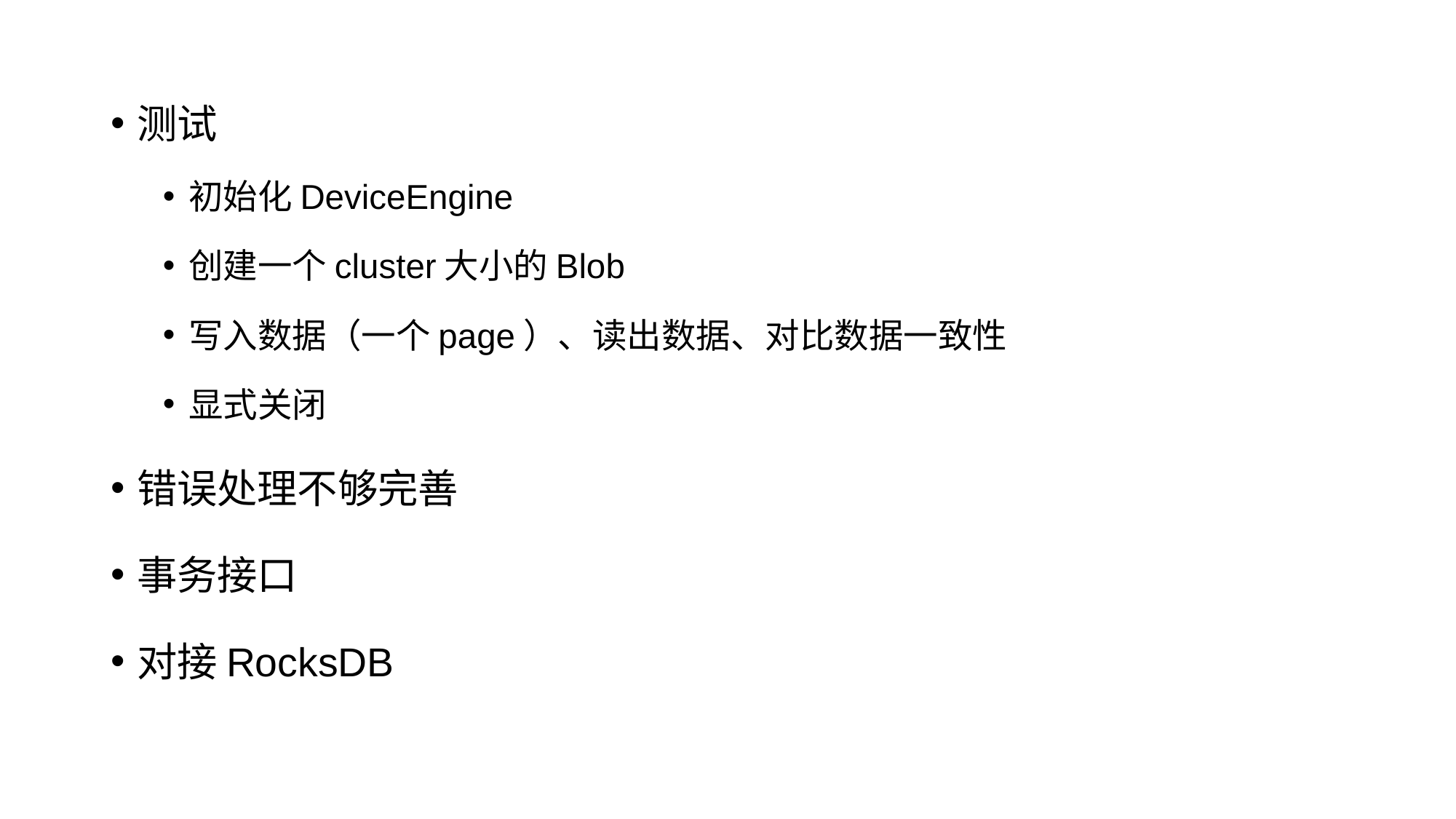

测试
初始化DeviceEngine
创建一个cluster大小的Blob
写入数据（一个page）、读出数据、对比数据一致性
显式关闭
错误处理不够完善
事务接口
对接RocksDB